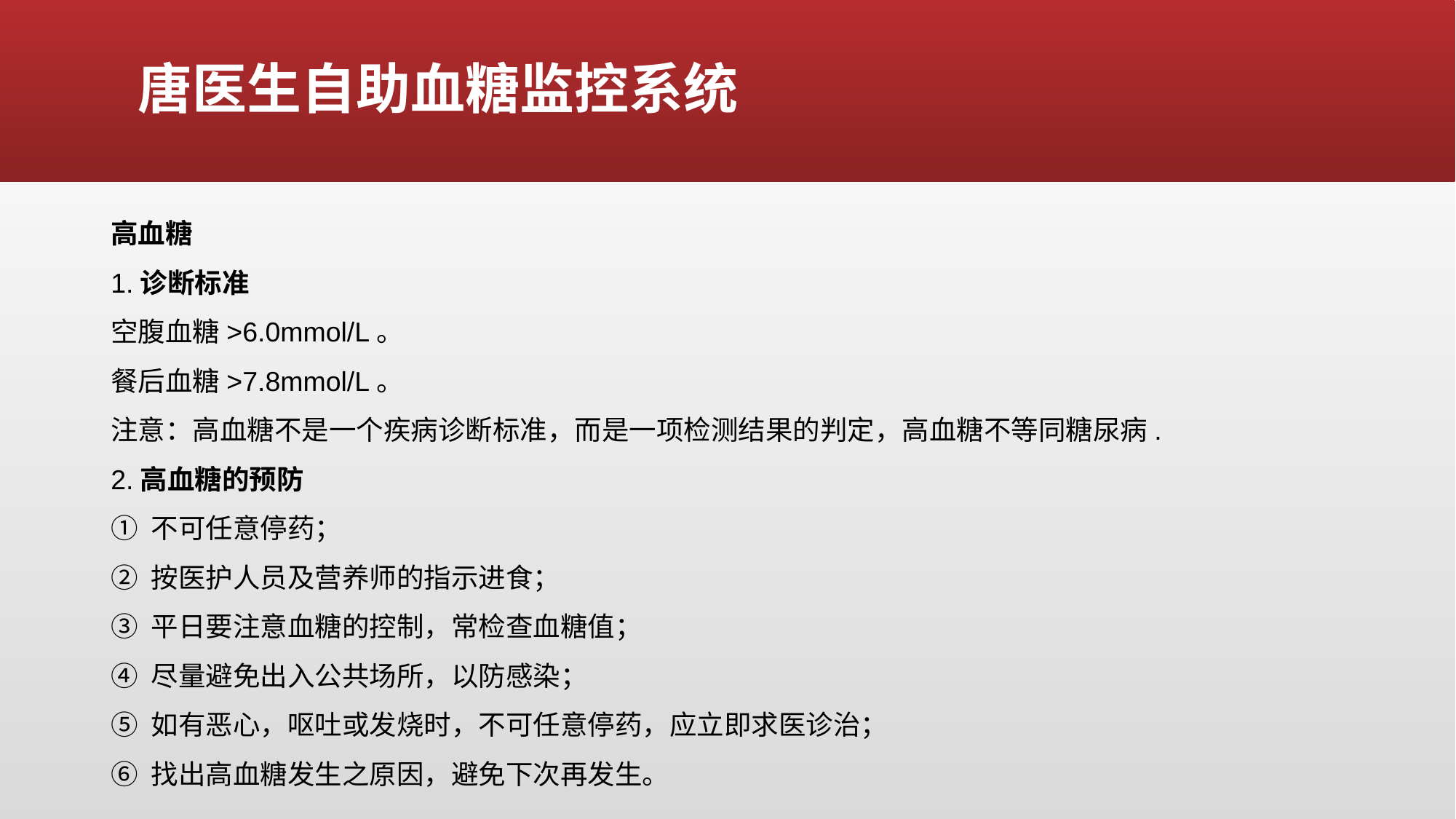

# 唐医生自助血糖监控系统
高血糖
1.诊断标准
空腹血糖>6.0mmol/L。
餐后血糖>7.8mmol/L。
注意：高血糖不是一个疾病诊断标准，而是一项检测结果的判定，高血糖不等同糖尿病.
2.高血糖的预防
① 不可任意停药；
② 按医护人员及营养师的指示进食；
③ 平日要注意血糖的控制，常检查血糖值；
④ 尽量避免出入公共场所，以防感染；
⑤ 如有恶心，呕吐或发烧时，不可任意停药，应立即求医诊治；
⑥ 找出高血糖发生之原因，避免下次再发生。